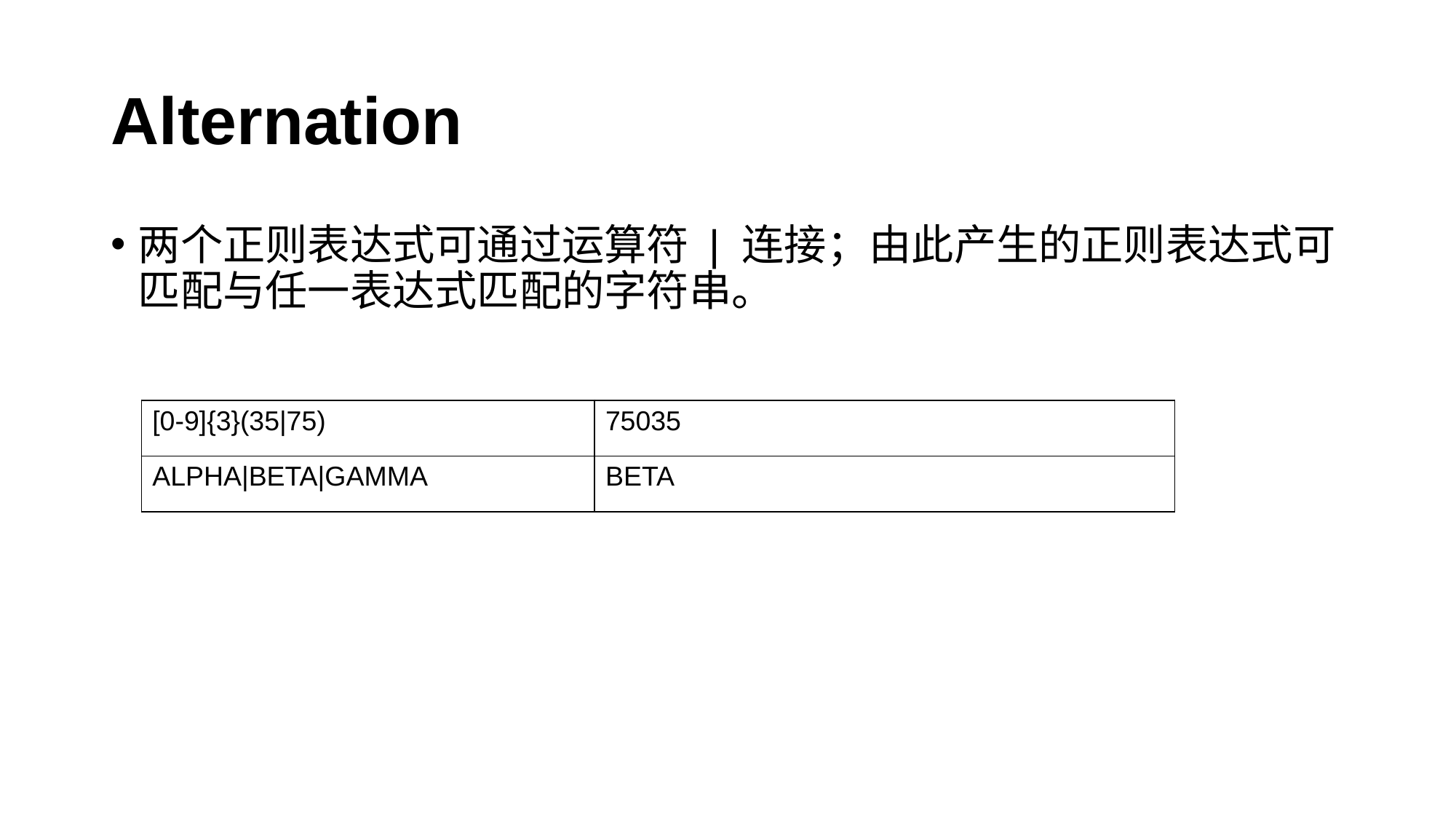

# Alternation
两个正则表达式可通过运算符 | 连接；由此产生的正则表达式可匹配与任一表达式匹配的字符串。
| [0-9]{3}(35|75) | 75035 |
| --- | --- |
| ALPHA|BETA|GAMMA | BETA |